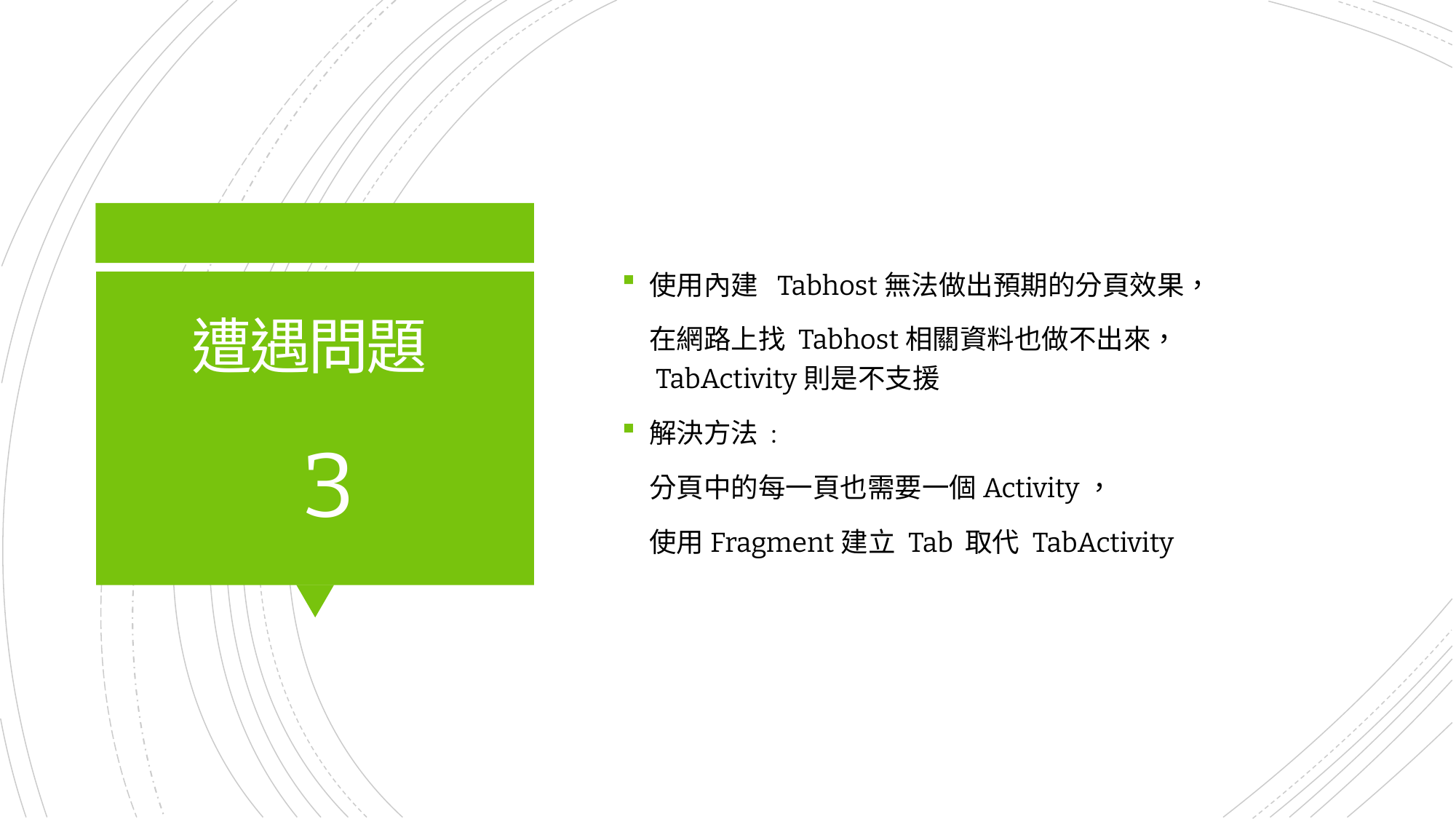

使用內建  Tabhost無法做出預期的分頁效果，
　在網路上找 Tabhost相關資料也做不出來，
　TabActivity則是不支援
解決方法 :
　分頁中的每一頁也需要一個Activity，
　使用Fragment建立 Tab 取代 TabActivity
# 遭遇問題 3